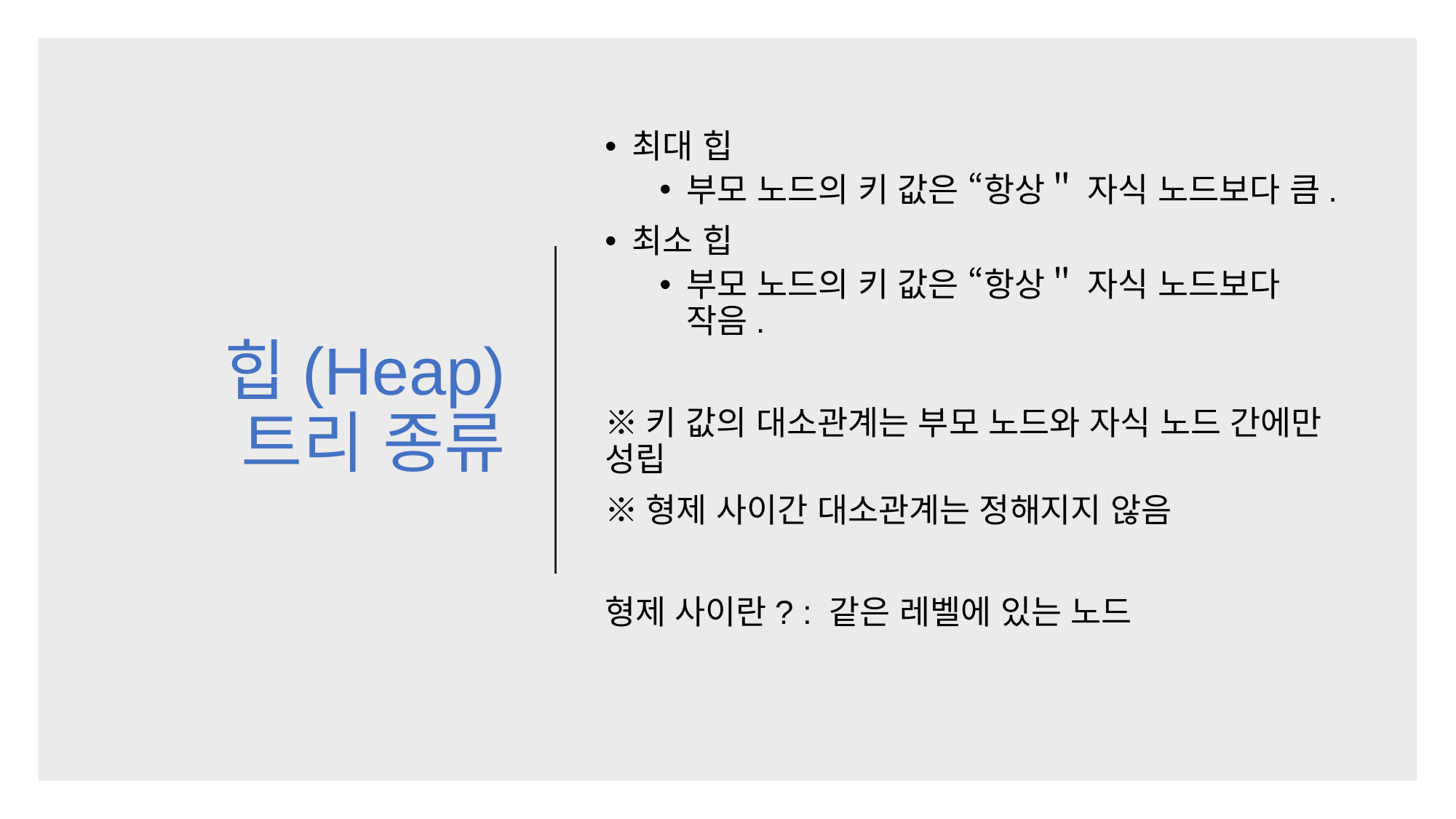

# 힙(Heap) 트리 종류
최대 힙
부모 노드의 키 값은 “항상＂ 자식 노드보다 큼.
최소 힙
부모 노드의 키 값은 “항상＂ 자식 노드보다 작음.

※키 값의 대소관계는 부모 노드와 자식 노드 간에만 성립
※형제 사이간 대소관계는 정해지지 않음

형제 사이란? : 같은 레벨에 있는 노드